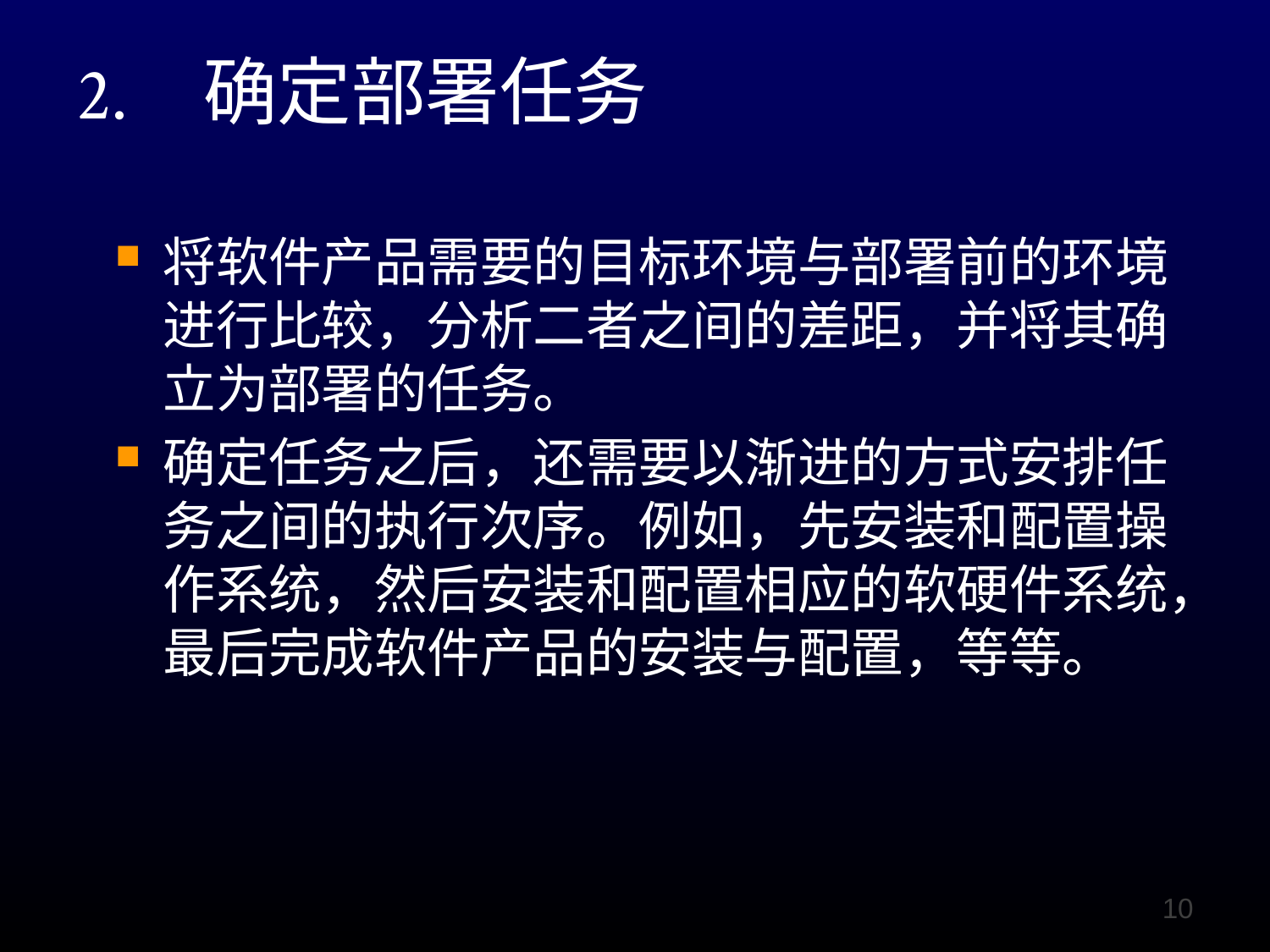

# 2.	确定部署任务
将软件产品需要的目标环境与部署前的环境进行比较，分析二者之间的差距，并将其确立为部署的任务。
确定任务之后，还需要以渐进的方式安排任务之间的执行次序。例如，先安装和配置操作系统，然后安装和配置相应的软硬件系统，最后完成软件产品的安装与配置，等等。
10